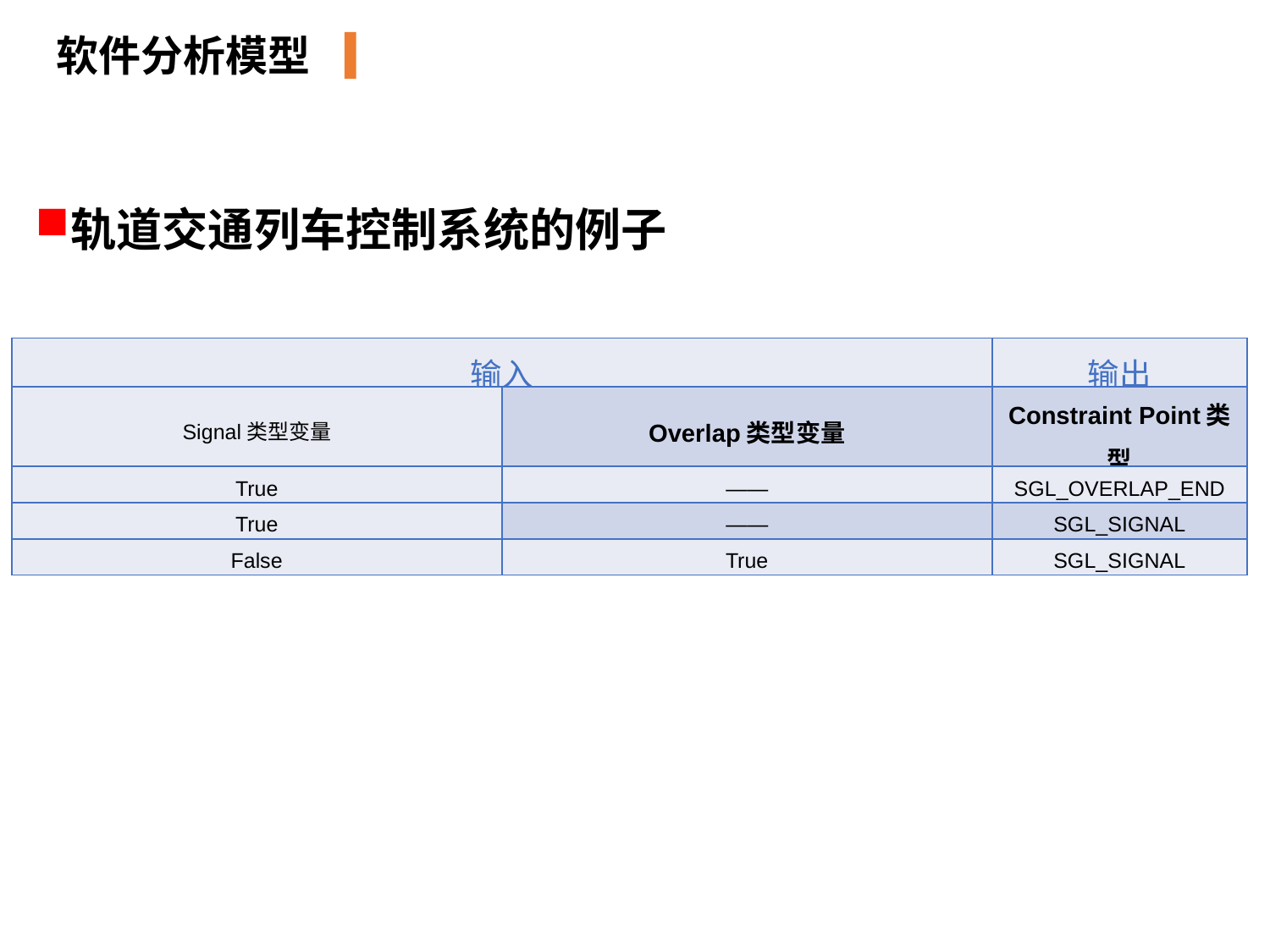

软件分析模型

轨道交通列车控制系统的例子

| 输入 |  | 输出 |
| --- | --- | --- |
| Signal类型变量 | Overlap类型变量 | Constraint Point类型 |
| True | —— | SGL\_OVERLAP\_END |
| True | —— | SGL\_SIGNAL |
| False | True | SGL\_SIGNAL |